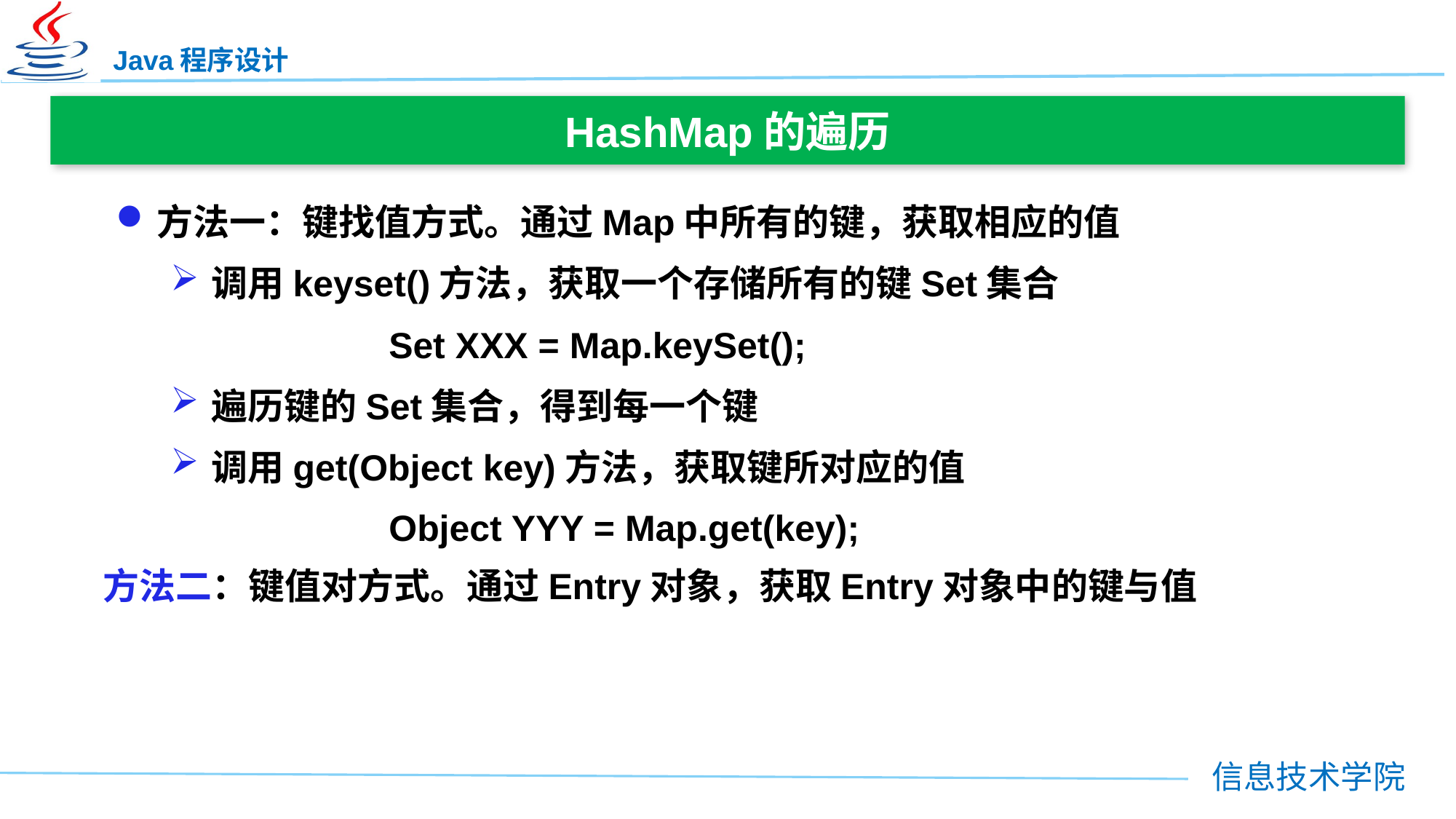

HashMap的遍历
方法一：键找值方式。通过Map中所有的键，获取相应的值
调用keyset()方法，获取一个存储所有的键Set集合
		Set XXX = Map.keySet();
遍历键的Set集合，得到每一个键
调用get(Object key)方法，获取键所对应的值
		Object YYY = Map.get(key);
方法二：键值对方式。通过Entry对象，获取Entry对象中的键与值